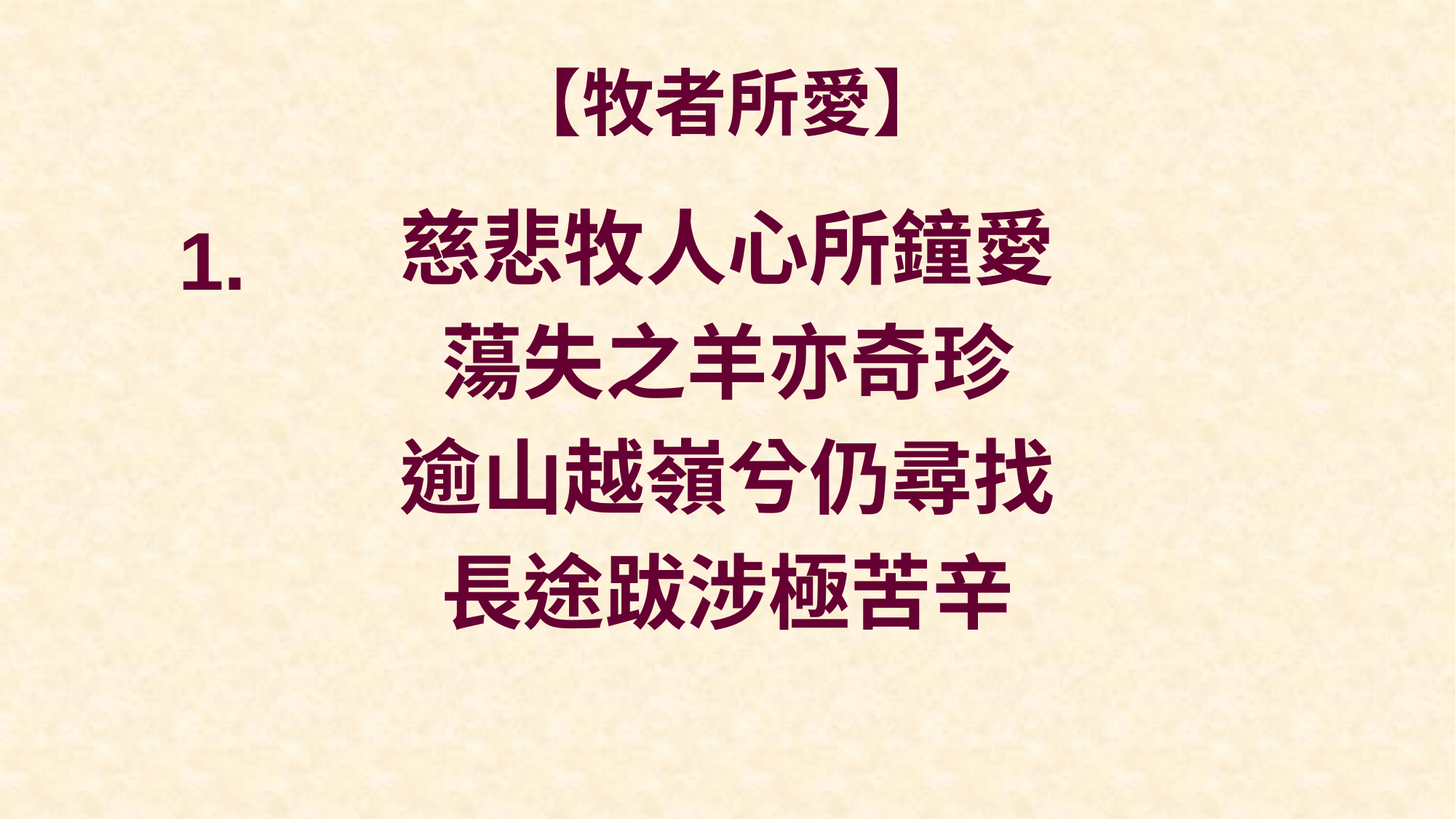

# 【牧者所愛】
慈悲牧人心所鐘愛
蕩失之羊亦奇珍
逾山越嶺兮仍尋找
長途跋涉極苦辛
1.